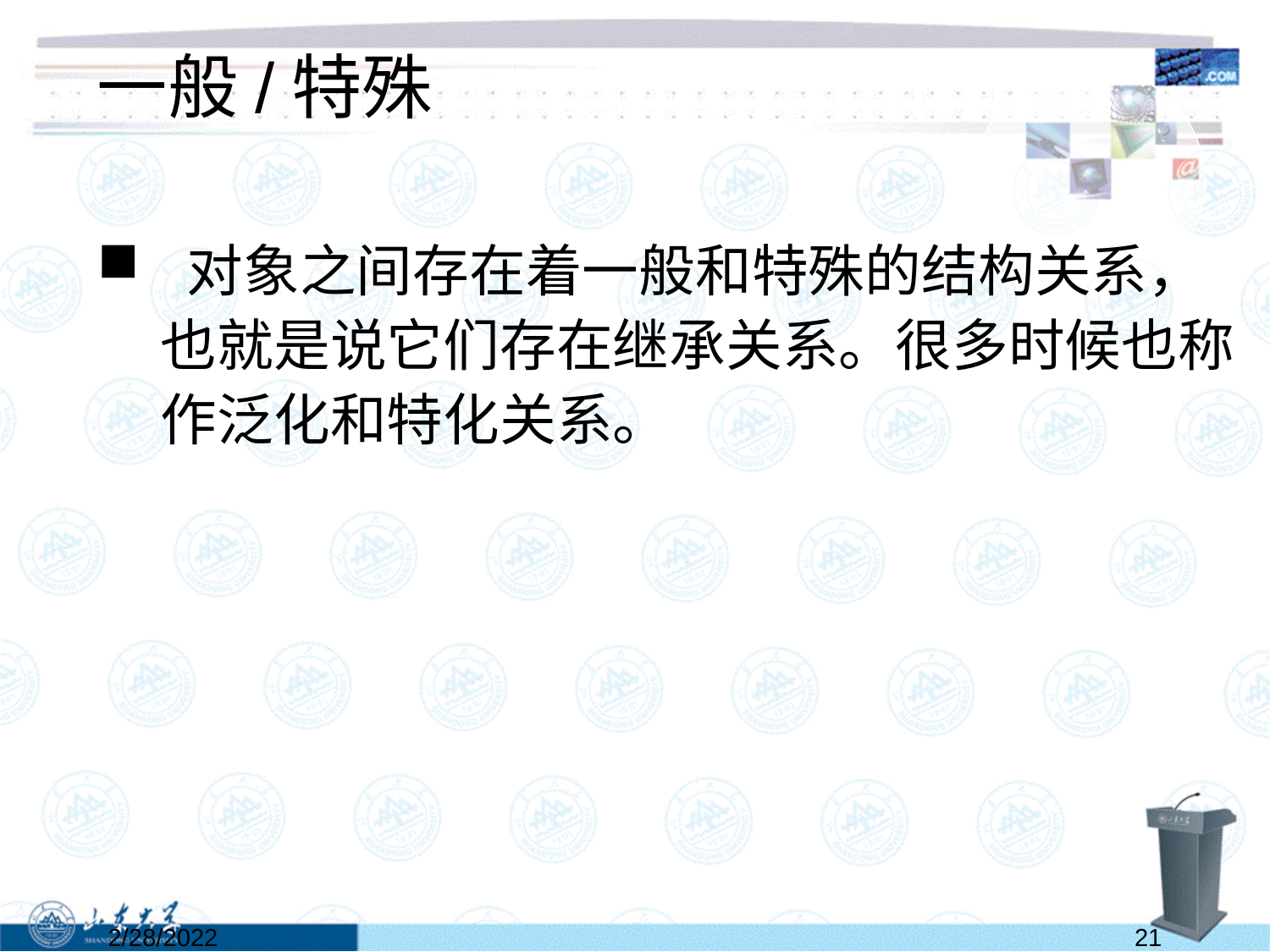

# 一般/特殊
 对象之间存在着一般和特殊的结构关系，也就是说它们存在继承关系。很多时候也称作泛化和特化关系。
2/28/2022
21